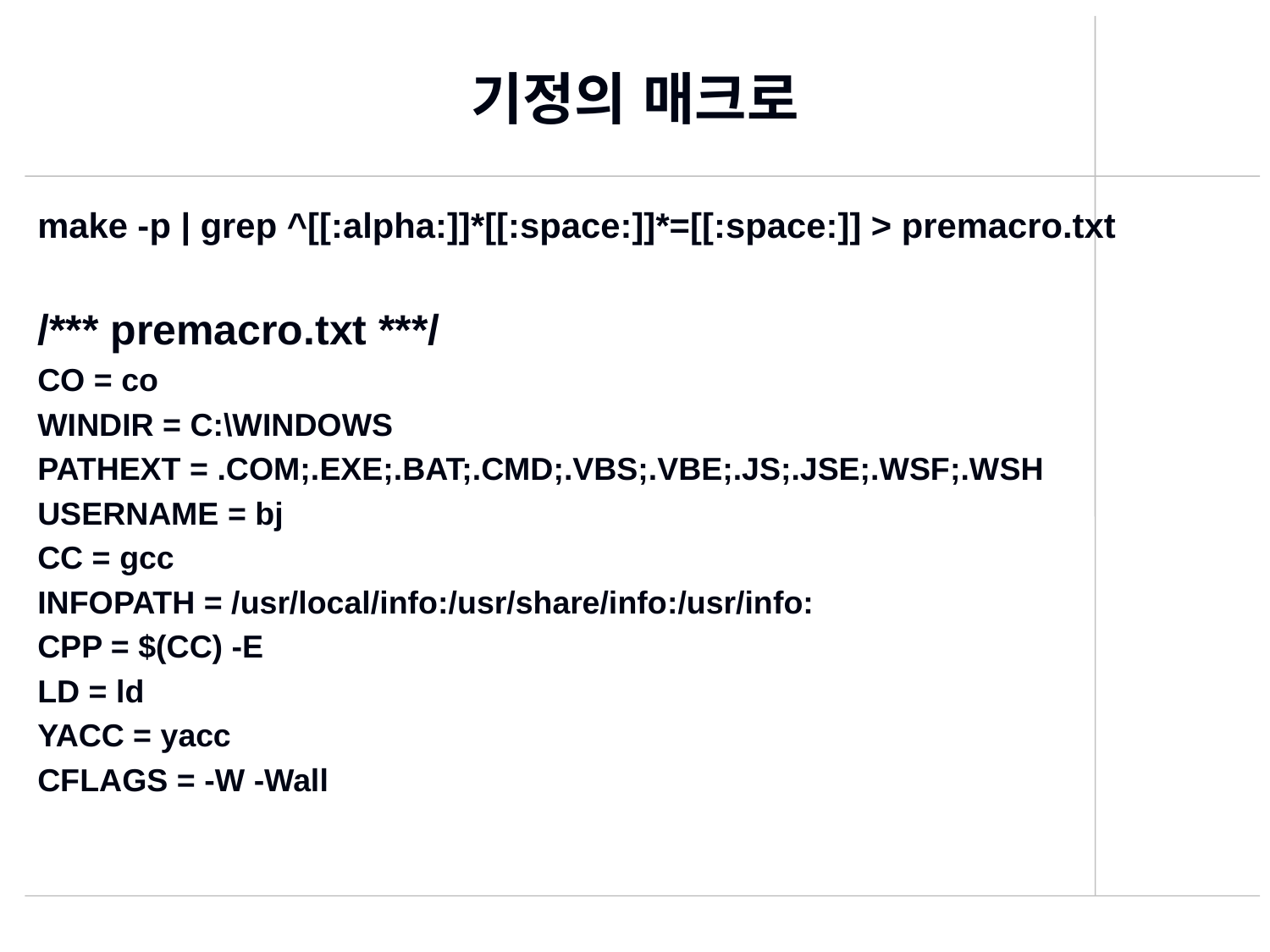

# 기정의 매크로
make -p | grep ^[[:alpha:]]*[[:space:]]*=[[:space:]] > premacro.txt

/*** premacro.txt ***/
CO = co
WINDIR = C:\WINDOWS
PATHEXT = .COM;.EXE;.BAT;.CMD;.VBS;.VBE;.JS;.JSE;.WSF;.WSH
USERNAME = bj
CC = gcc
INFOPATH = /usr/local/info:/usr/share/info:/usr/info:
CPP = $(CC) -E
LD = ld
YACC = yacc
CFLAGS = -W -Wall

439